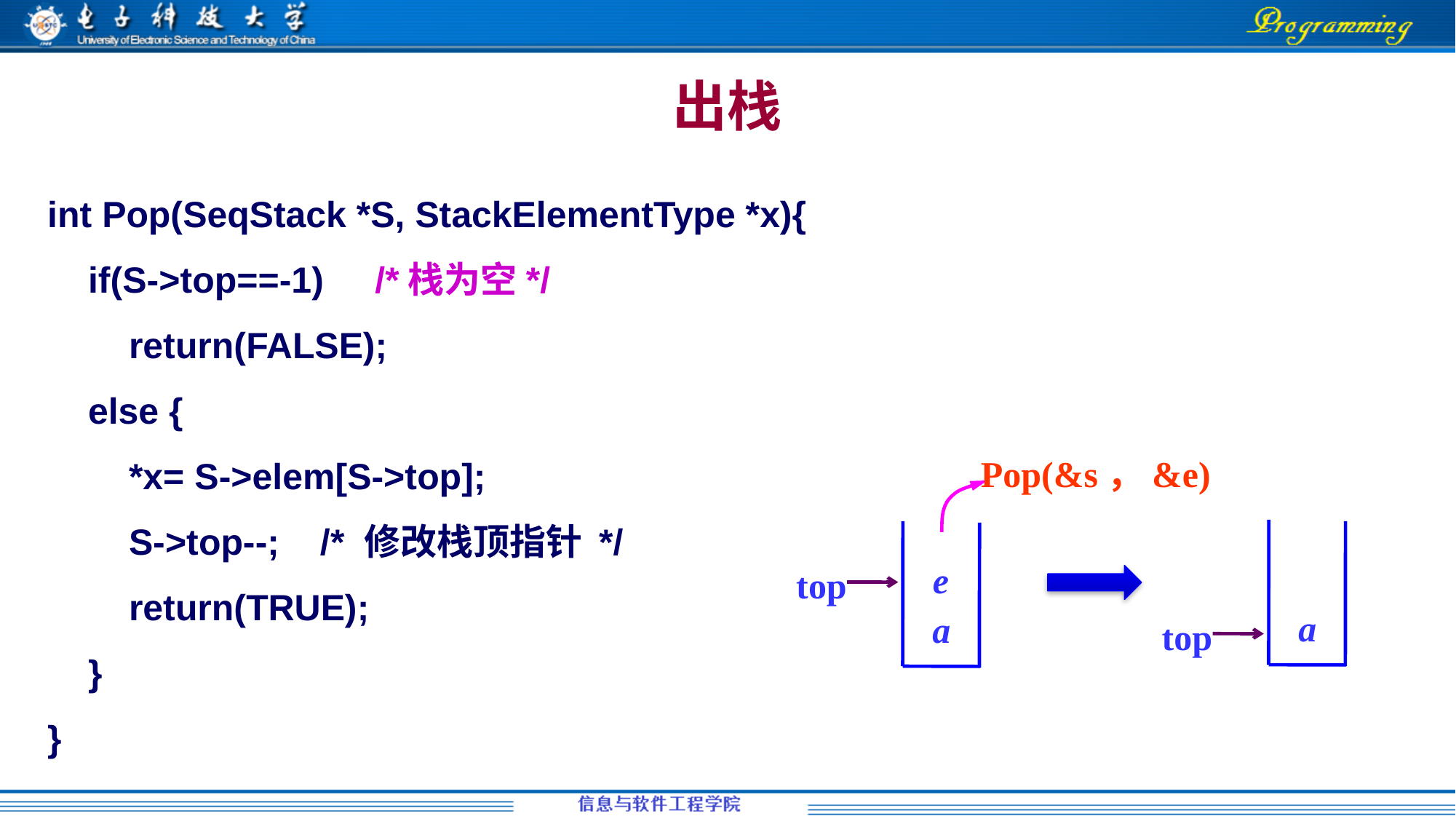

# 出栈
int Pop(SeqStack *S, StackElementType *x){
    if(S->top==-1)     /*栈为空*/
        return(FALSE);
    else {
        *x= S->elem[S->top];
        S->top--;    /* 修改栈顶指针 */
        return(TRUE);
    }
}

Pop(&s，&e)

a
top
e
top
a